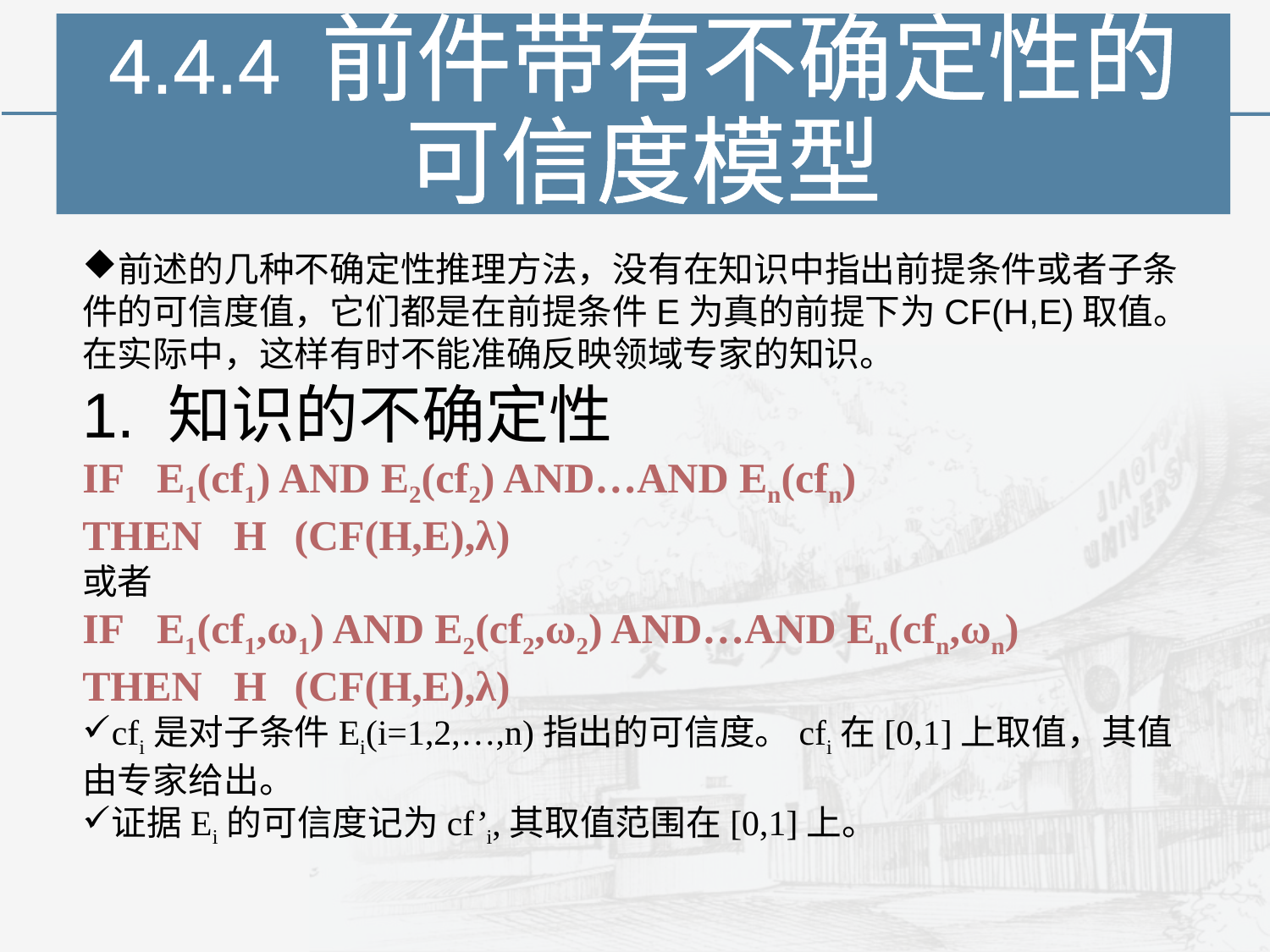

4.4.4 前件带有不确定性的可信度模型
前述的几种不确定性推理方法，没有在知识中指出前提条件或者子条件的可信度值，它们都是在前提条件E为真的前提下为CF(H,E)取值。在实际中，这样有时不能准确反映领域专家的知识。
1. 知识的不确定性
IF	E1(cf1) AND E2(cf2) AND…AND En(cfn)
THEN   H	 (CF(H,E),λ)
或者
IF	E1(cf1,ω1) AND E2(cf2,ω2) AND…AND En(cfn,ωn)
THEN   H	 (CF(H,E),λ)
cfi是对子条件Ei(i=1,2,…,n)指出的可信度。cfi在[0,1]上取值，其值由专家给出。
证据Ei的可信度记为cf’i,其取值范围在[0,1]上。
80